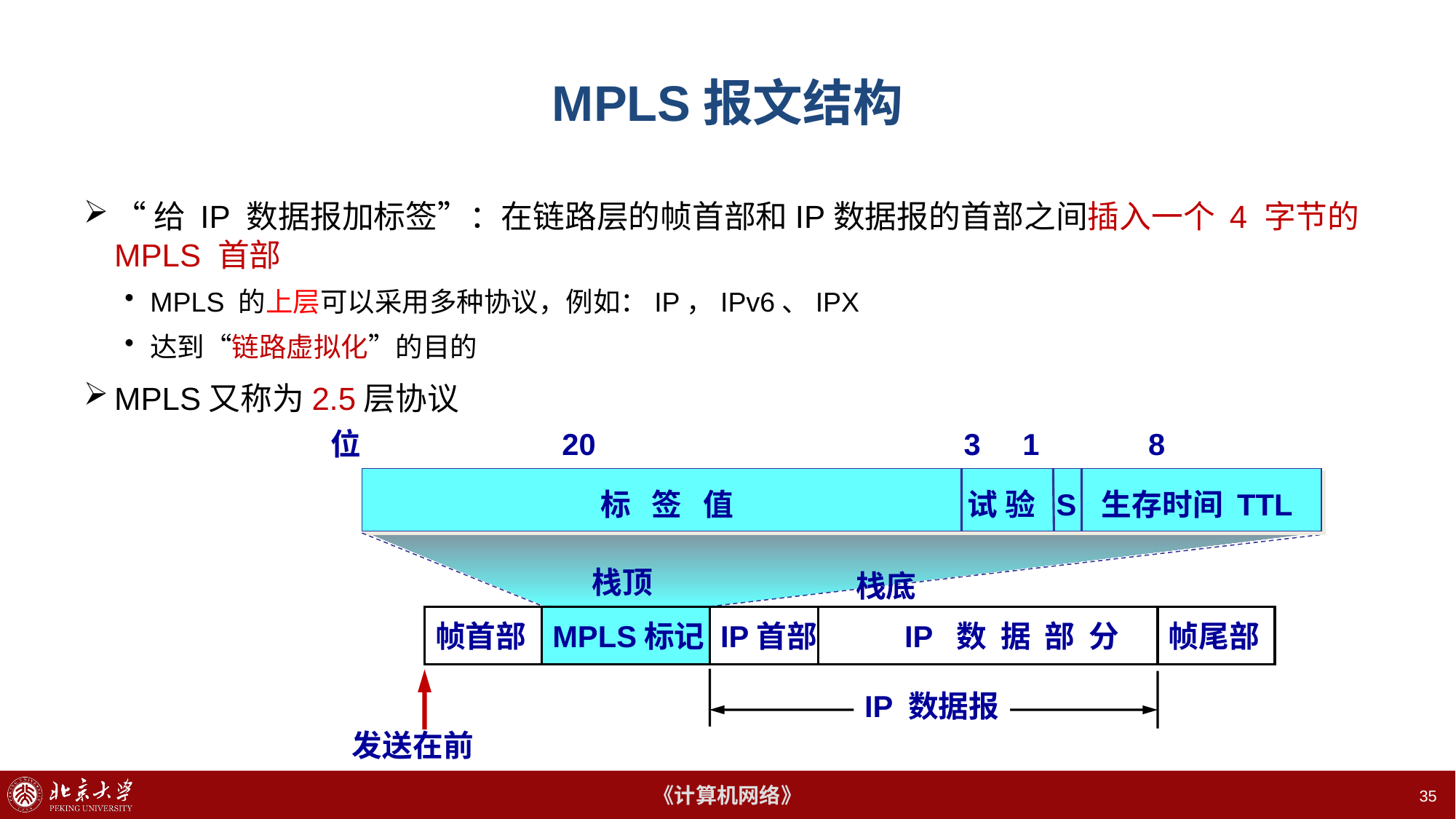

# MPLS报文结构
“给 IP 数据报加标签”：在链路层的帧首部和IP数据报的首部之间插入一个 4 字节的 MPLS 首部
MPLS 的上层可以采用多种协议，例如：IP，IPv6、IPX
达到“链路虚拟化”的目的
MPLS又称为2.5层协议

位                            20                                            3     1             8

标   签   值
试 验
S
生存时间 TTL

栈顶
栈底
帧首部
MPLS标记
IP首部
         IP  数  据  部  分
帧尾部

IP 数据报

发送在前
35